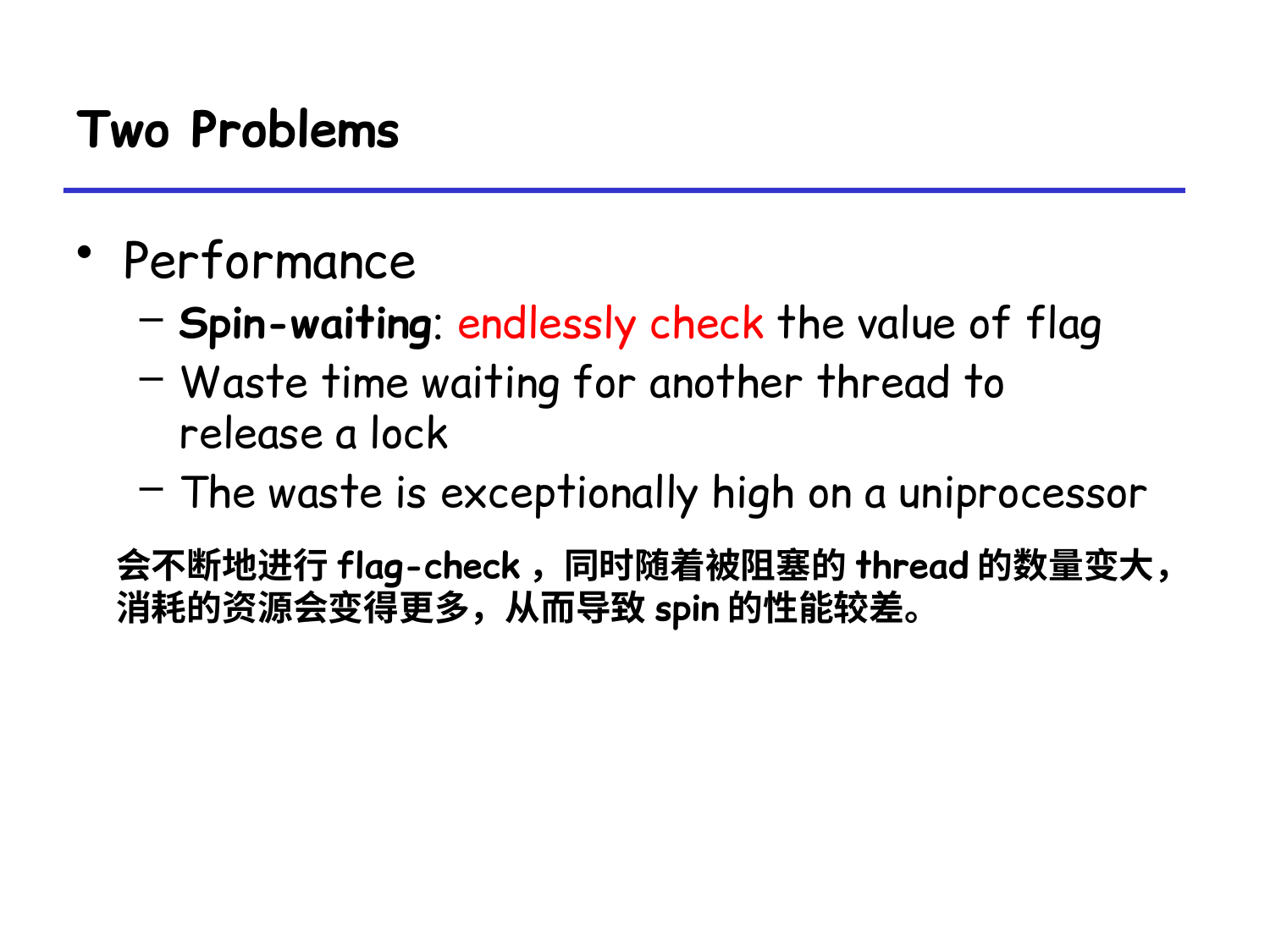

# Two Problems
Performance
Spin-waiting: endlessly check the value of flag
Waste time waiting for another thread to release a lock
The waste is exceptionally high on a uniprocessor

会不断地进行flag-check，同时随着被阻塞的thread的数量变大，
消耗的资源会变得更多，从而导致spin的性能较差。
12